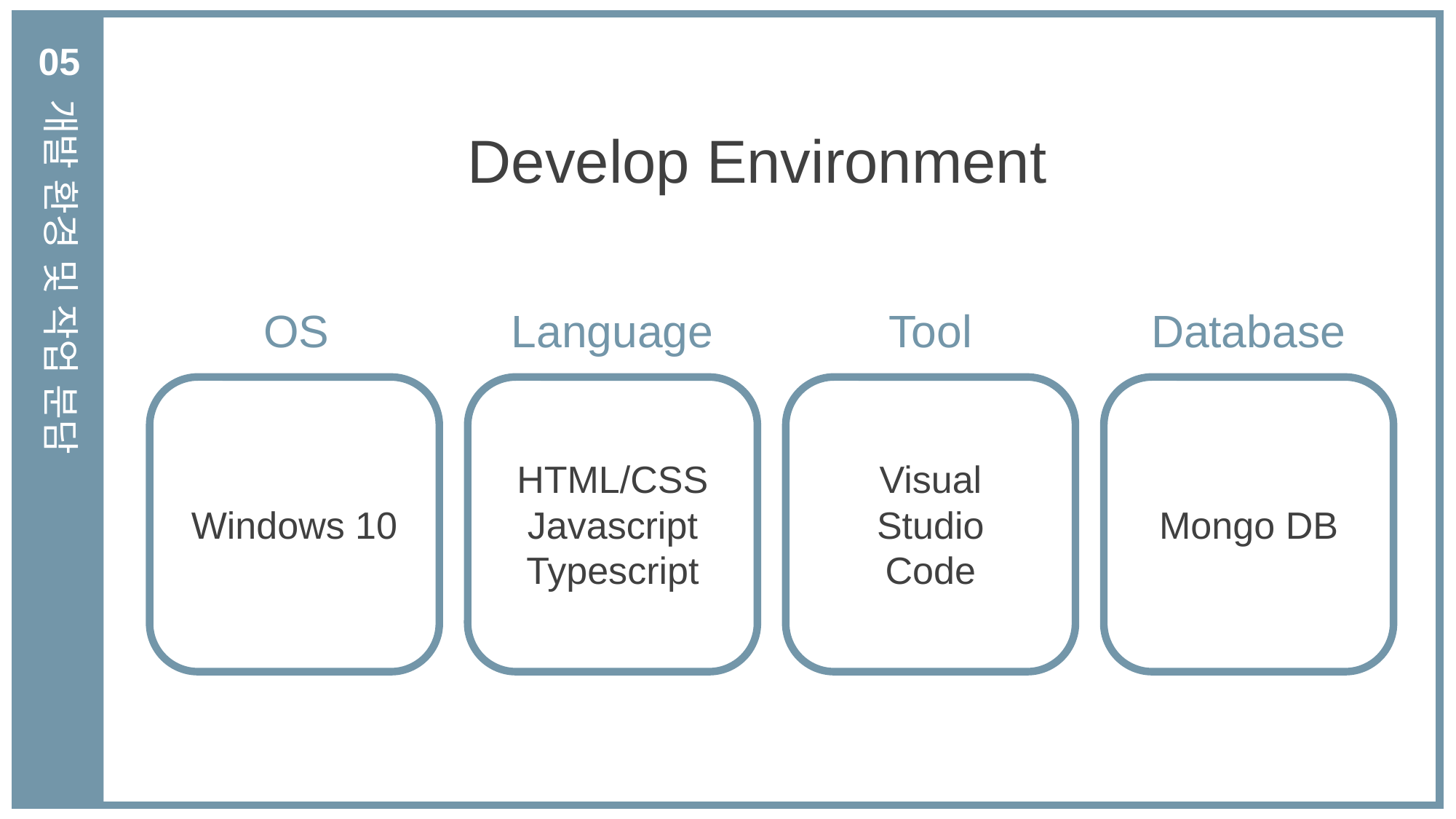

05
개발 환경 및 작업 분담
Develop Environment
OS
Language
Tool
Database

Visual
Studio
Code
HTML/CSS
Javascript
Typescript
Windows 10
Mongo DB